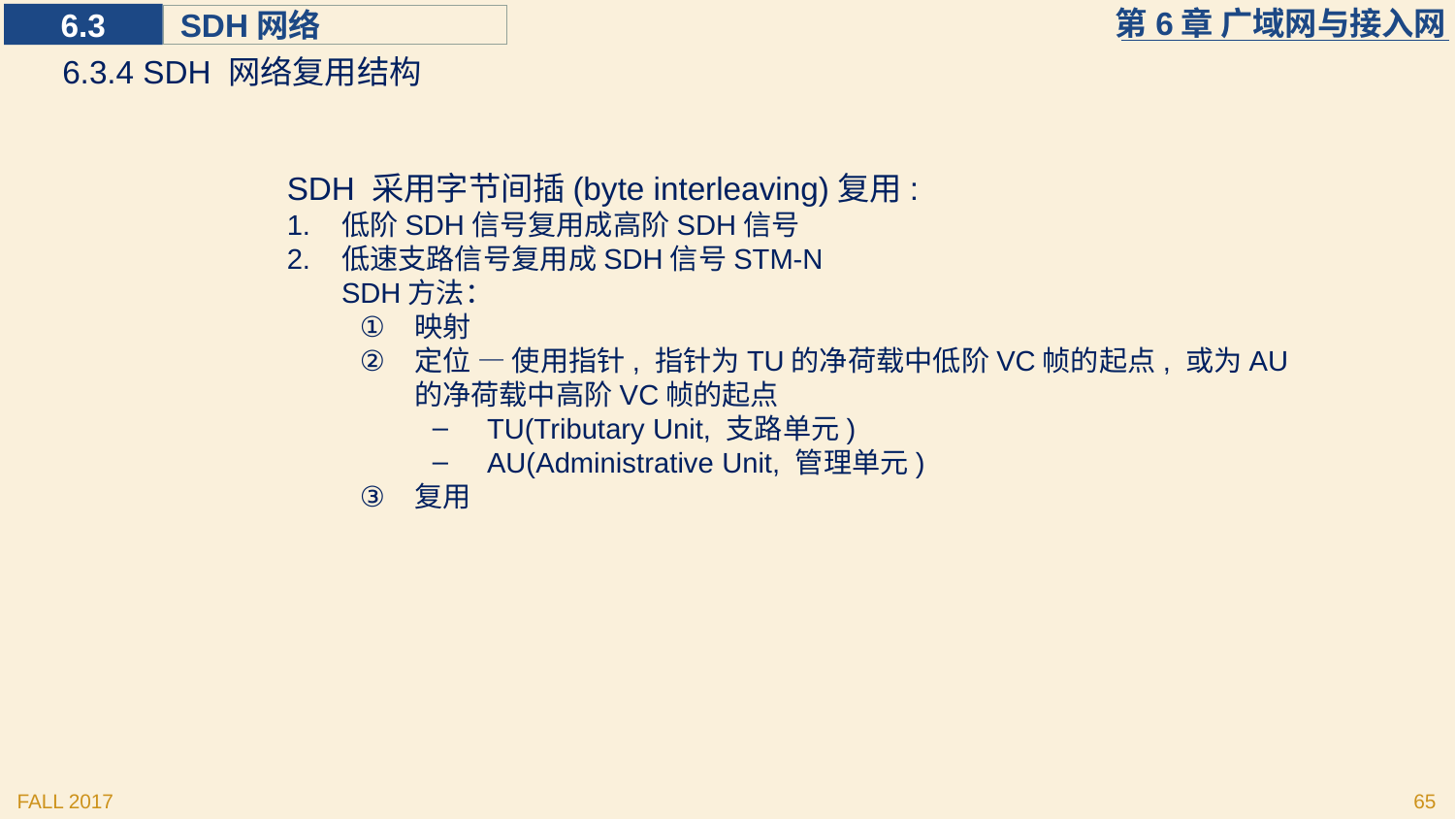

6.3.4 SDH 网络复用结构
SDH 采用字节间插(byte interleaving)复用:
低阶SDH信号复用成高阶SDH信号
低速支路信号复用成SDH信号STM-N
SDH方法：
映射
定位 — 使用指针, 指针为TU的净荷载中低阶VC帧的起点, 或为AU的净荷载中高阶VC帧的起点
TU(Tributary Unit, 支路单元)
AU(Administrative Unit, 管理单元)
复用